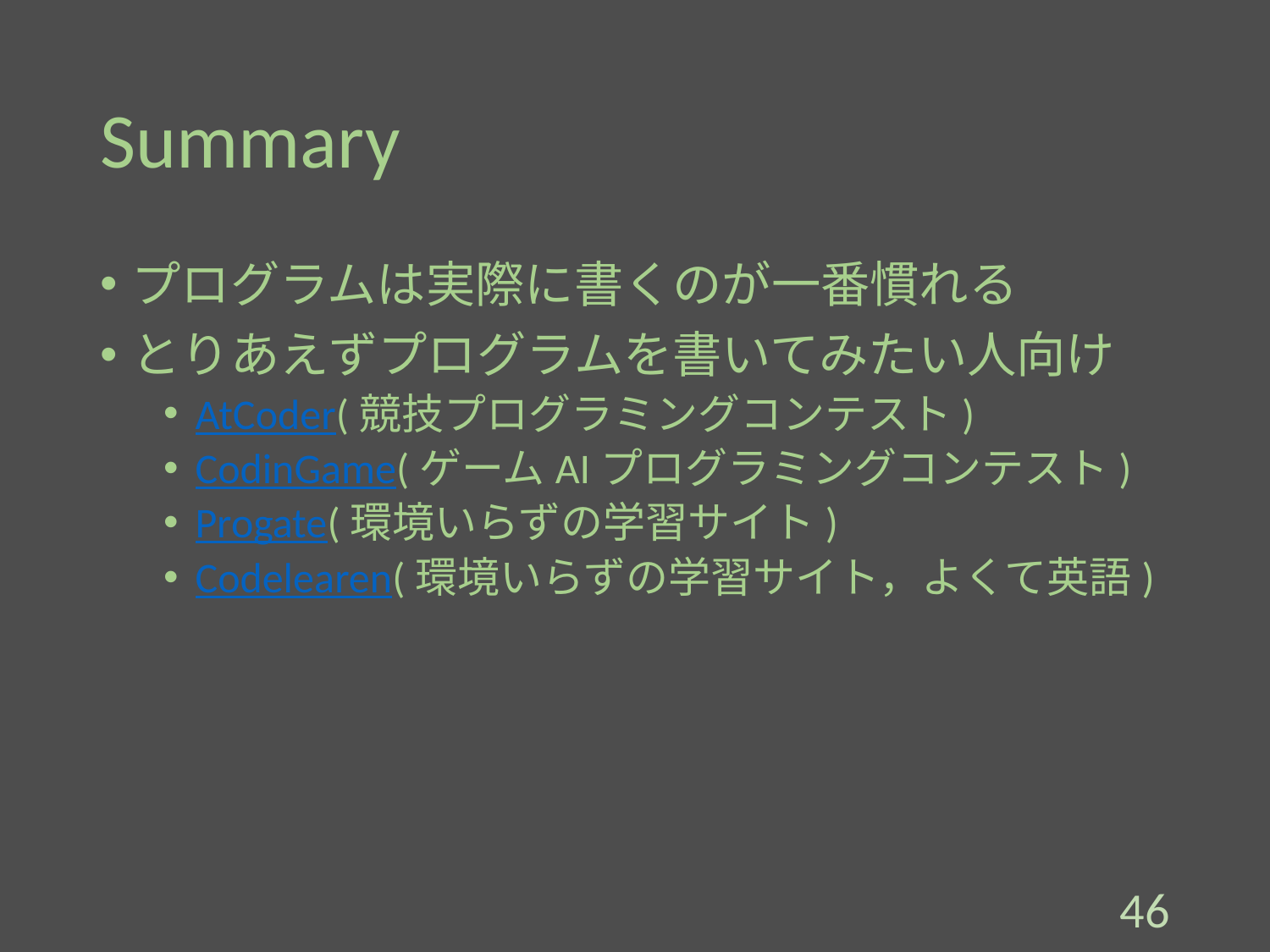

# Summary
プログラムは実際に書くのが一番慣れる
とりあえずプログラムを書いてみたい人向け
AtCoder(競技プログラミングコンテスト)
CodinGame(ゲームAIプログラミングコンテスト)
Progate(環境いらずの学習サイト)
Codelearen(環境いらずの学習サイト，よくて英語)
46